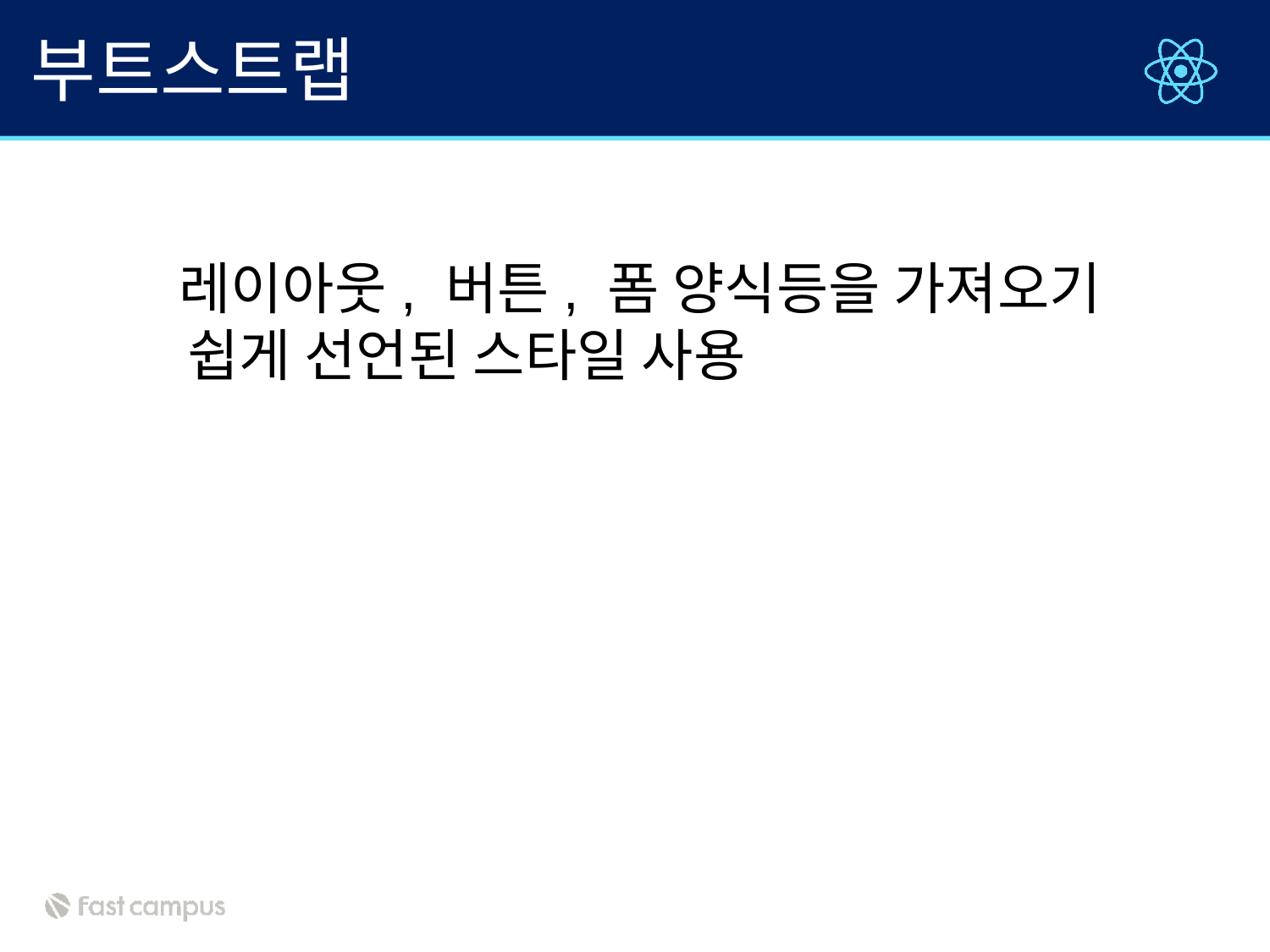

# 부트스트랩
  레이아웃, 버튼, 폼 양식등을 가져오기 쉽게 선언된 스타일 사용